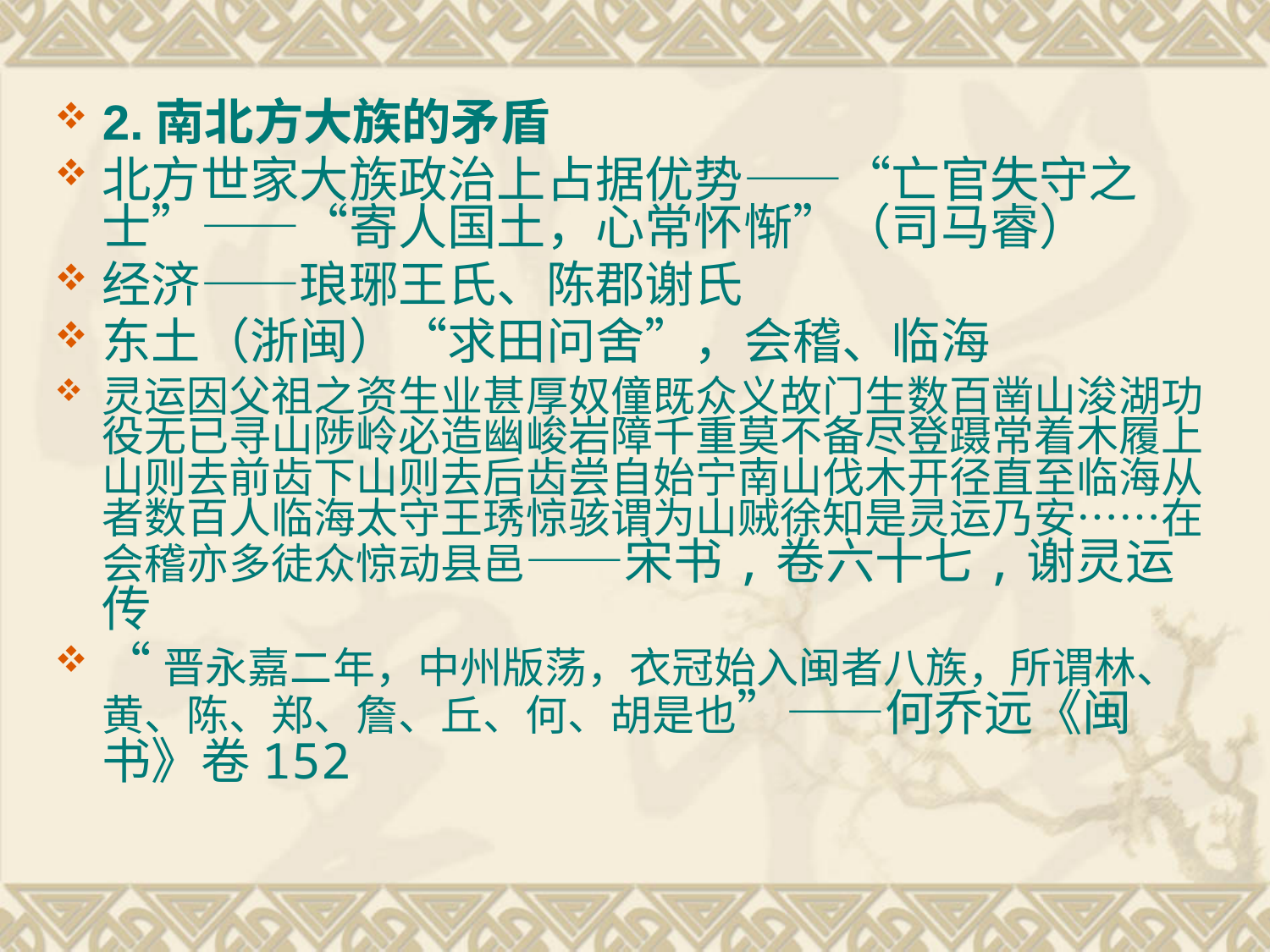

2.南北方大族的矛盾
北方世家大族政治上占据优势——“亡官失守之士”——“寄人国土，心常怀惭”（司马睿）
经济——琅琊王氏、陈郡谢氏
东土（浙闽）“求田问舍”，会稽、临海
灵运因父祖之资生业甚厚奴僮既众义故门生数百凿山浚湖功役无已寻山陟岭必造幽峻岩障千重莫不备尽登蹑常着木履上山则去前齿下山则去后齿尝自始宁南山伐木开径直至临海从者数百人临海太守王琇惊骇谓为山贼徐知是灵运乃安……在会稽亦多徒众惊动县邑——宋书,卷六十七,谢灵运传
“晋永嘉二年，中州版荡，衣冠始入闽者八族，所谓林、黄、陈、郑、詹、丘、何、胡是也”——何乔远《闽书》卷152